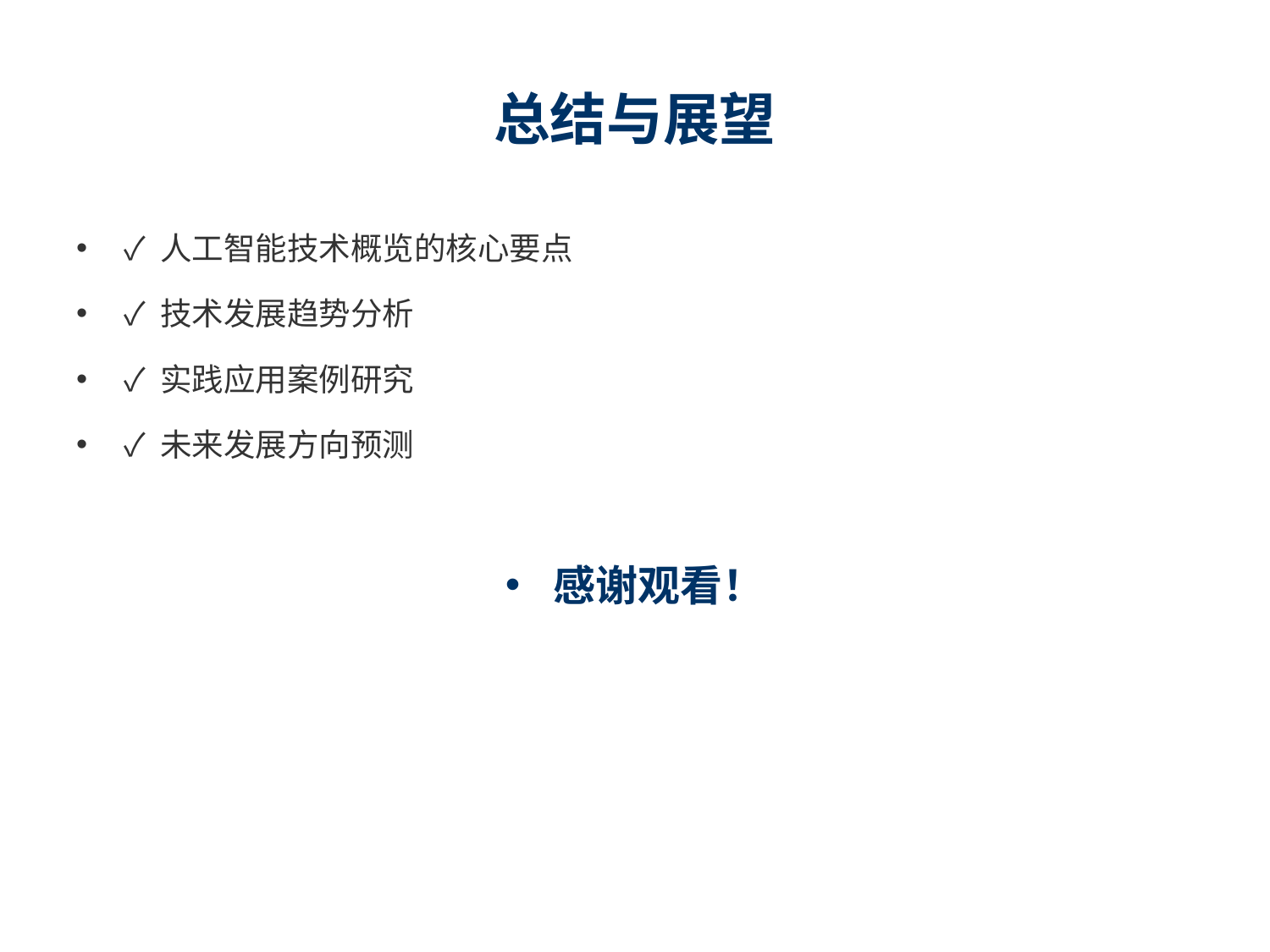

# 总结与展望
✓ 人工智能技术概览的核心要点
✓ 技术发展趋势分析
✓ 实践应用案例研究
✓ 未来发展方向预测

感谢观看！